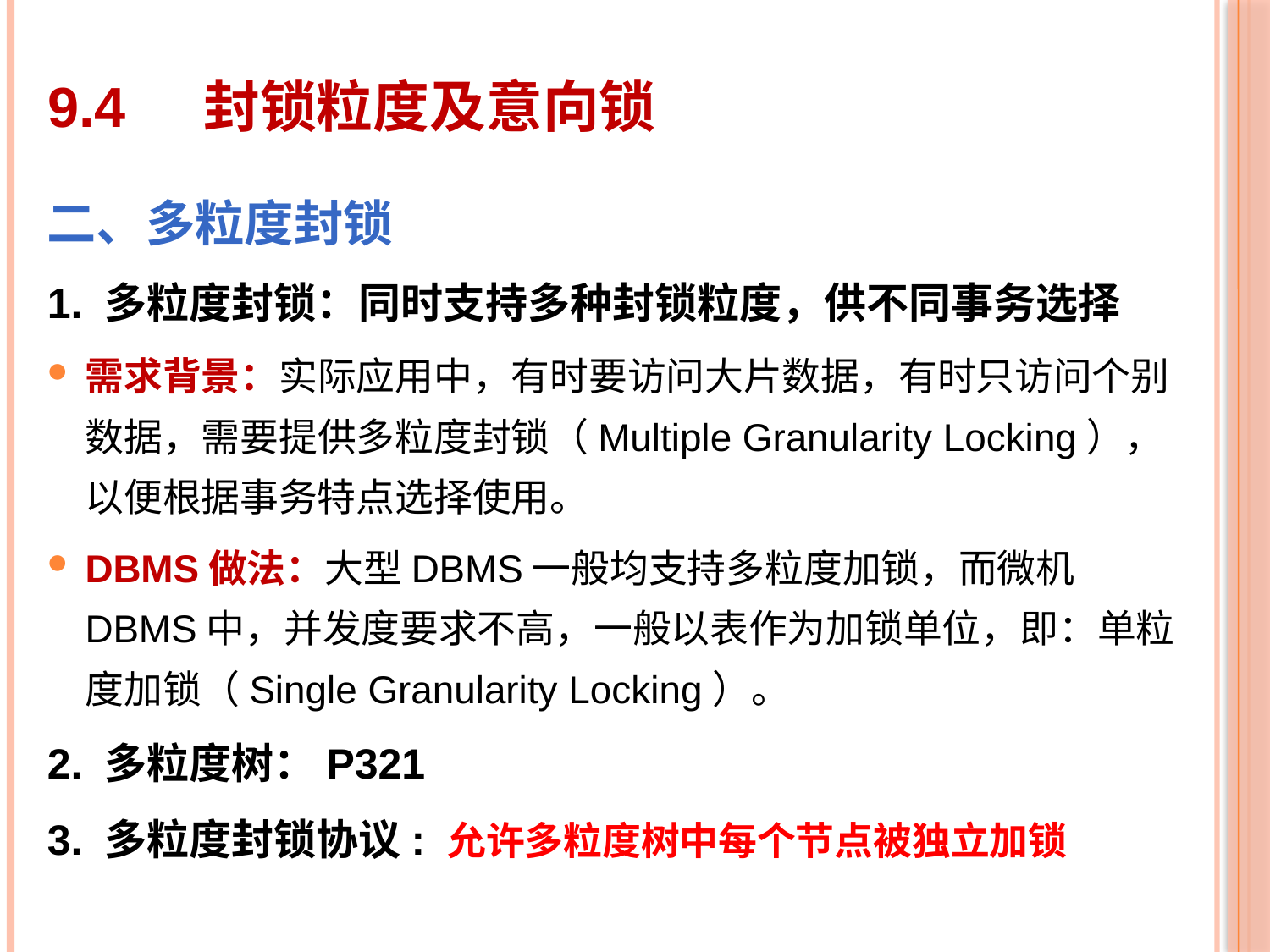

9.4	 封锁粒度及意向锁
二、多粒度封锁
1. 多粒度封锁：同时支持多种封锁粒度，供不同事务选择
需求背景：实际应用中，有时要访问大片数据，有时只访问个别数据，需要提供多粒度封锁（Multiple Granularity Locking），以便根据事务特点选择使用。
DBMS做法：大型DBMS一般均支持多粒度加锁，而微机DBMS中，并发度要求不高，一般以表作为加锁单位，即：单粒度加锁（Single Granularity Locking）。
2. 多粒度树：P321
3. 多粒度封锁协议: 允许多粒度树中每个节点被独立加锁